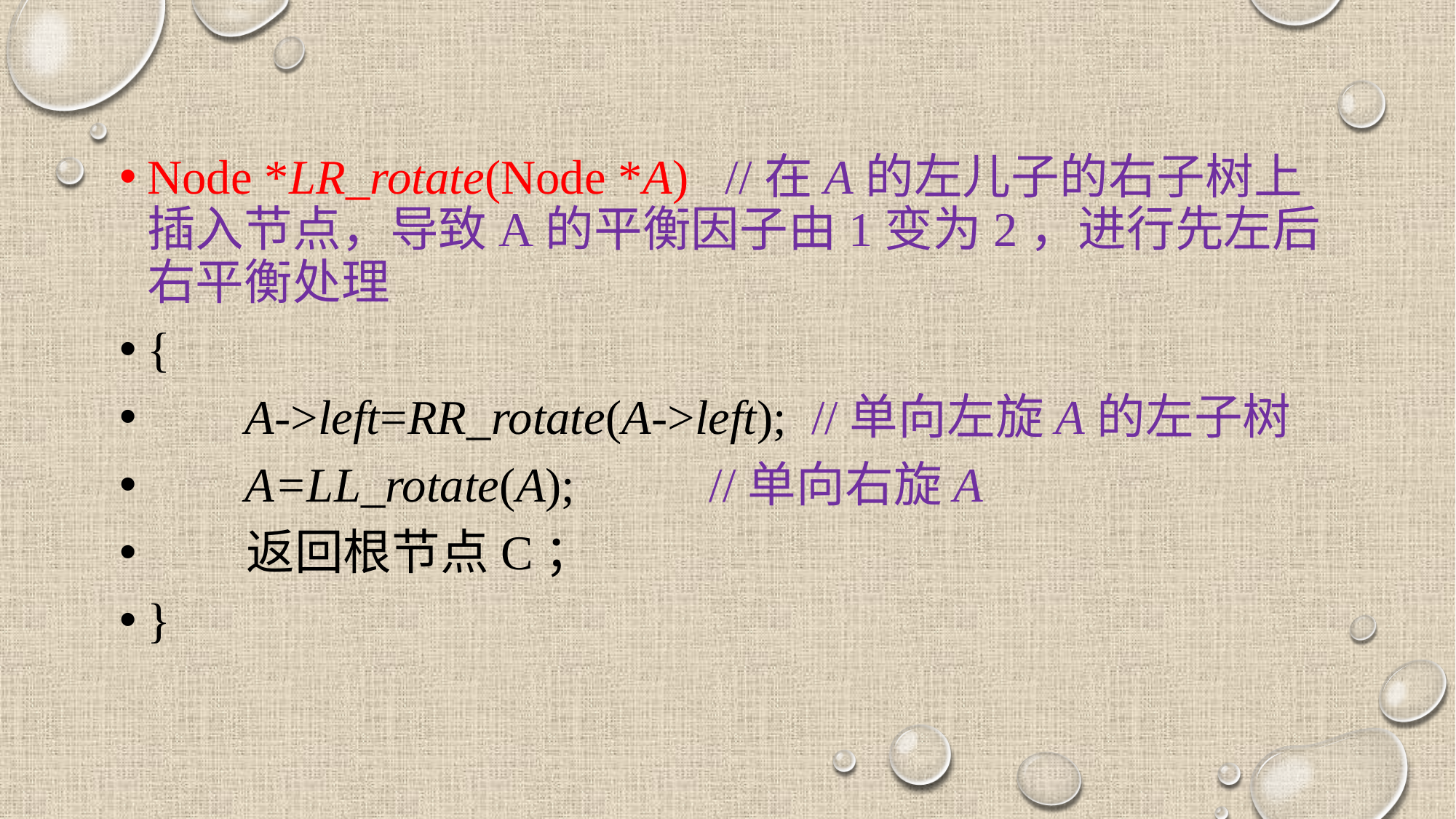

#
Node *LR_rotate(Node *A)   //在A的左儿子的右子树上插入节点，导致A的平衡因子由1变为2，进行先左后右平衡处理
{
        A->left=RR_rotate(A->left);  //单向左旋A的左子树
        A=LL_rotate(A);           //单向右旋A
        返回根节点C；
}